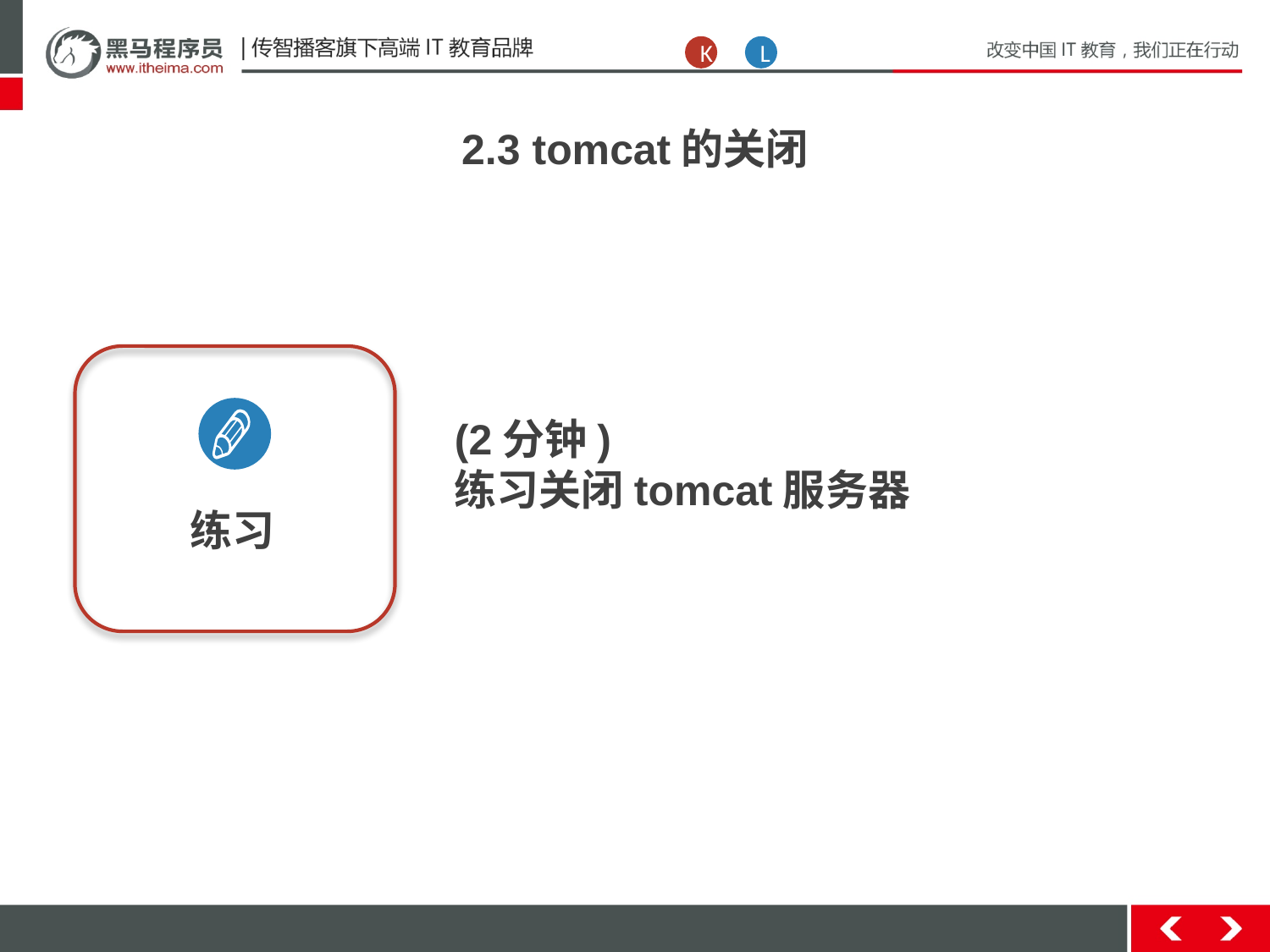

K
L
2.3 tomcat的关闭

练习
(2分钟)
练习关闭tomcat服务器